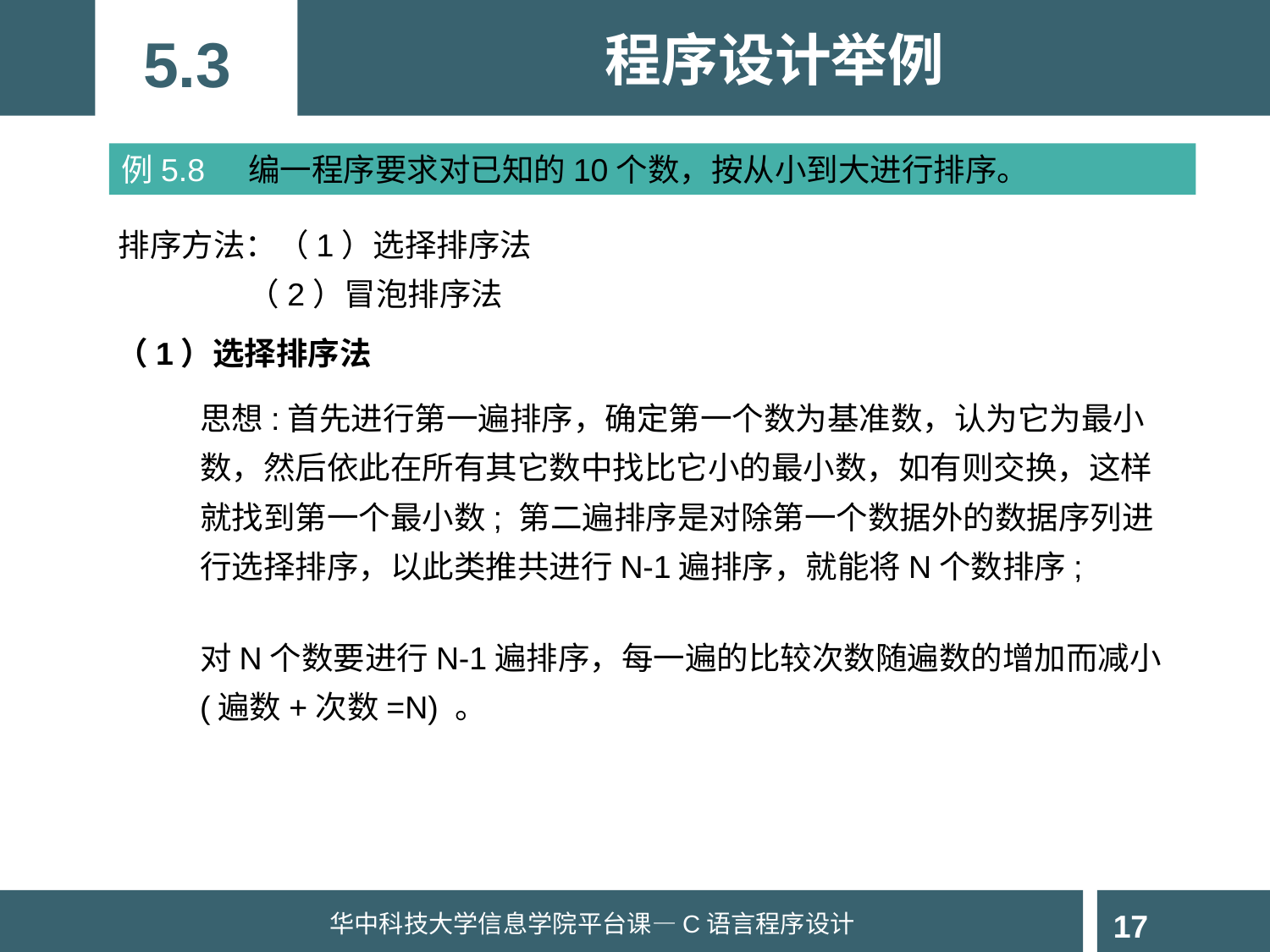

程序设计举例
5.3
例5.8    编一程序要求对已知的10个数，按从小到大进行排序。
排序方法：（1）选择排序法
                 （2）冒泡排序法
（1）选择排序法
思想:首先进行第一遍排序，确定第一个数为基准数，认为它为最小数，然后依此在所有其它数中找比它小的最小数，如有则交换，这样就找到第一个最小数; 第二遍排序是对除第一个数据外的数据序列进行选择排序，以此类推共进行N-1遍排序，就能将N个数排序;
对N个数要进行N-1遍排序，每一遍的比较次数随遍数的增加而减小(遍数+次数=N) 。